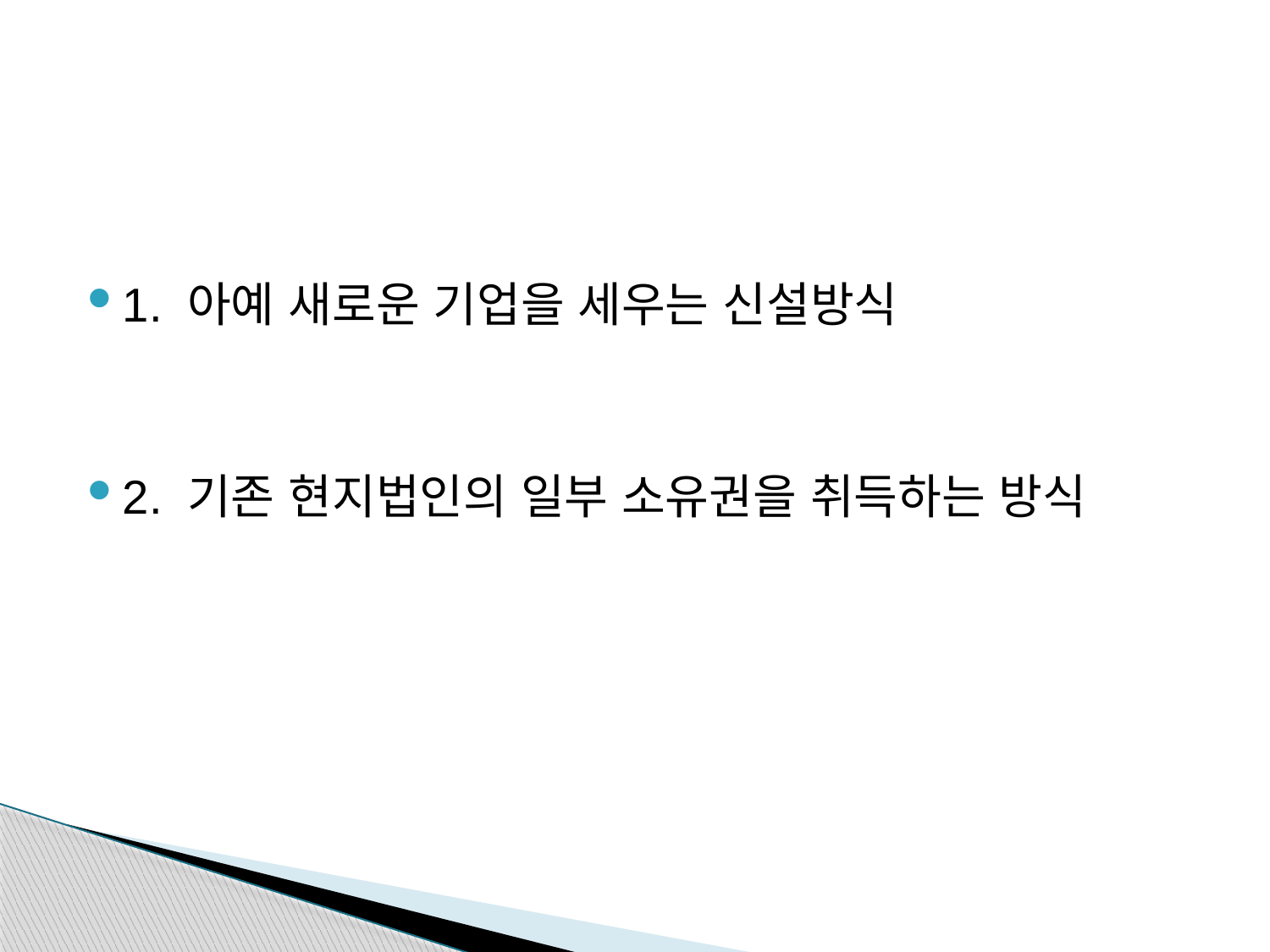

1. 아예 새로운 기업을 세우는 신설방식

2. 기존 현지법인의 일부 소유권을 취득하는 방식